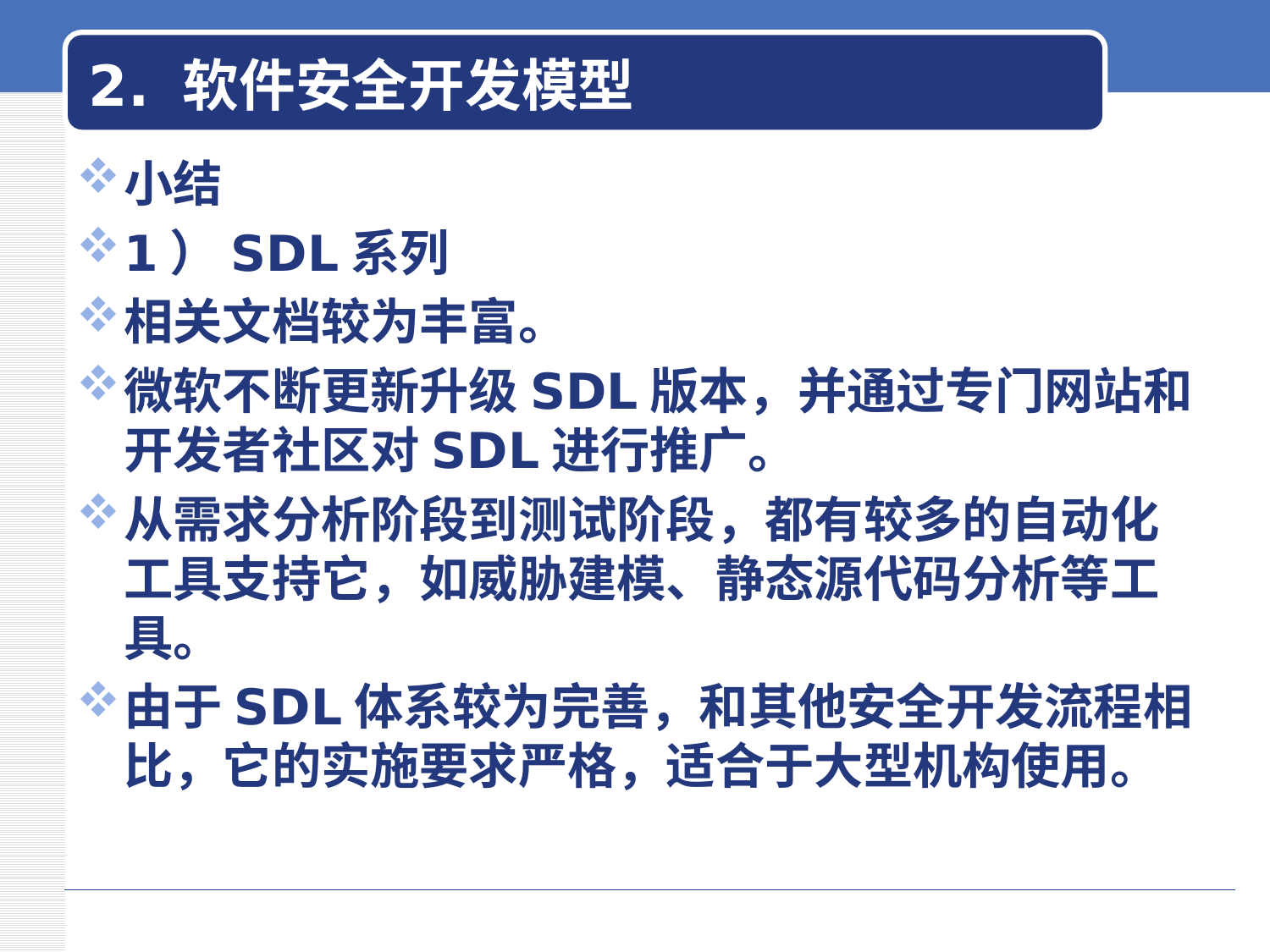

# 2. 软件安全开发模型
小结
1）SDL系列
相关文档较为丰富。
微软不断更新升级SDL版本，并通过专门网站和开发者社区对SDL进行推广。
从需求分析阶段到测试阶段，都有较多的自动化工具支持它，如威胁建模、静态源代码分析等工具。
由于SDL体系较为完善，和其他安全开发流程相比，它的实施要求严格，适合于大型机构使用。